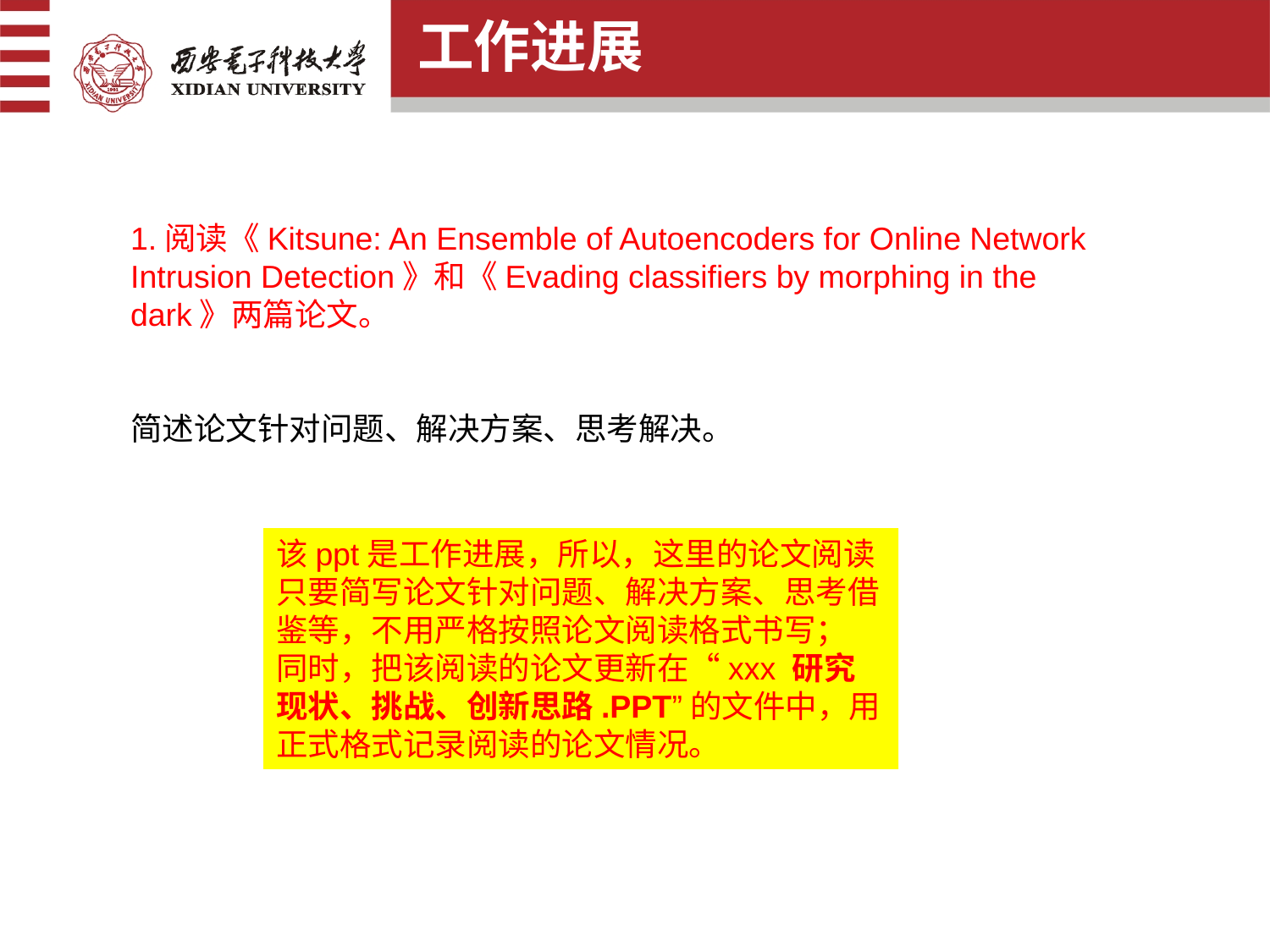

工作进展
1.阅读《Kitsune: An Ensemble of Autoencoders for Online Network Intrusion Detection》和《Evading classifiers by morphing in the dark》两篇论文。

简述论文针对问题、解决方案、思考解决。

该ppt是工作进展，所以，这里的论文阅读只要简写论文针对问题、解决方案、思考借鉴等，不用严格按照论文阅读格式书写；
同时，把该阅读的论文更新在“xxx 研究现状、挑战、创新思路.PPT”的文件中，用正式格式记录阅读的论文情况。